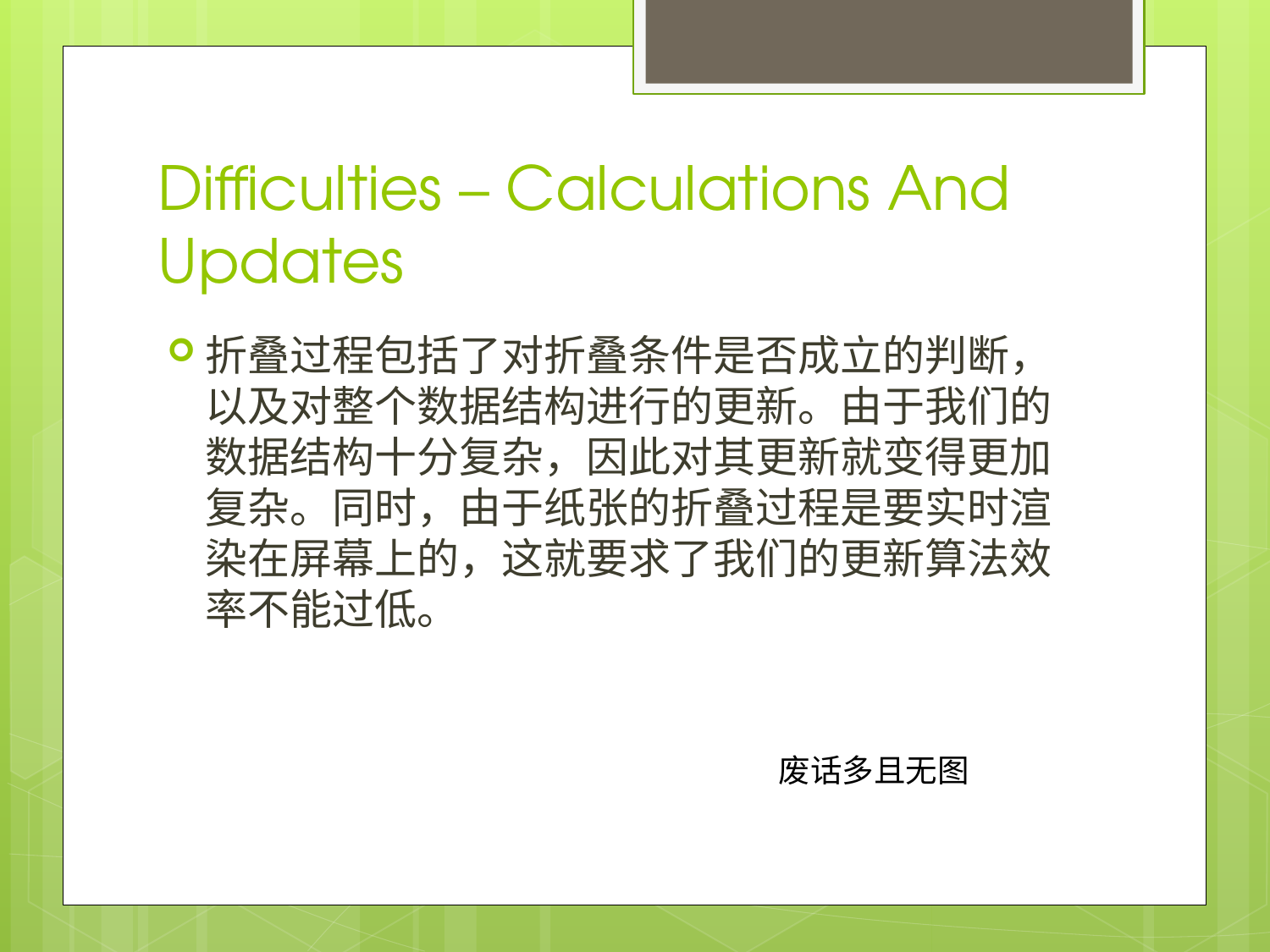

# Difficulties – Calculations And Updates
折叠过程包括了对折叠条件是否成立的判断，以及对整个数据结构进行的更新。由于我们的数据结构十分复杂，因此对其更新就变得更加复杂。同时，由于纸张的折叠过程是要实时渲染在屏幕上的，这就要求了我们的更新算法效率不能过低。
废话多且无图